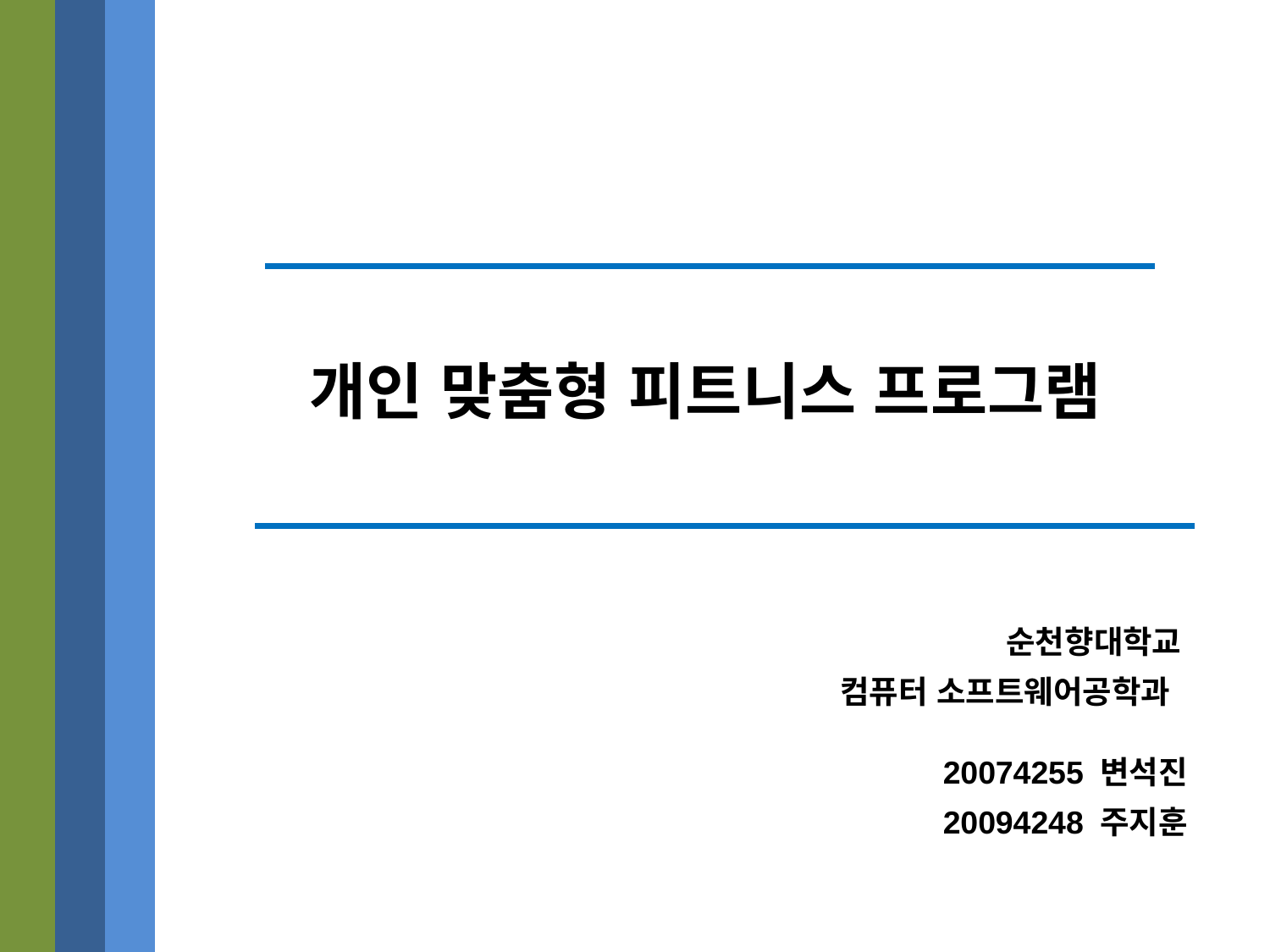

개인 맞춤형 피트니스 프로그램

순천향대학교
컴퓨터 소프트웨어공학과
20074255 변석진
20094248 주지훈